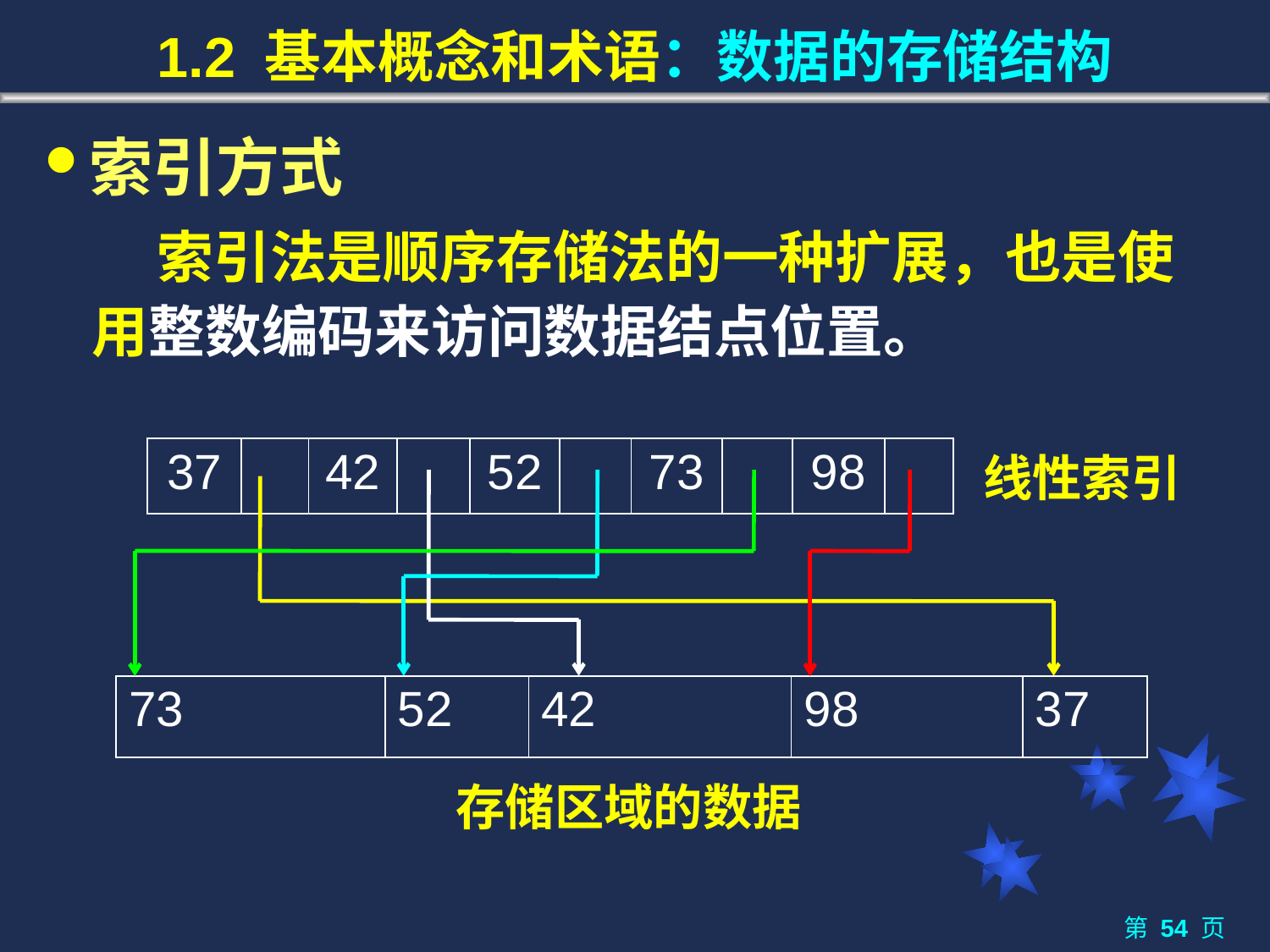

# 1.2 基本概念和术语：数据的存储结构
索引方式
	    索引法是顺序存储法的一种扩展，也是使用整数编码来访问数据结点位置。
| 37 |  | 42 |  | 52 |  | 73 |  | 98 |  |
| --- | --- | --- | --- | --- | --- | --- | --- | --- | --- |
线性索引
| 73 | 52 | 42 | 98 | 37 |
| --- | --- | --- | --- | --- |
存储区域的数据
第 54 页